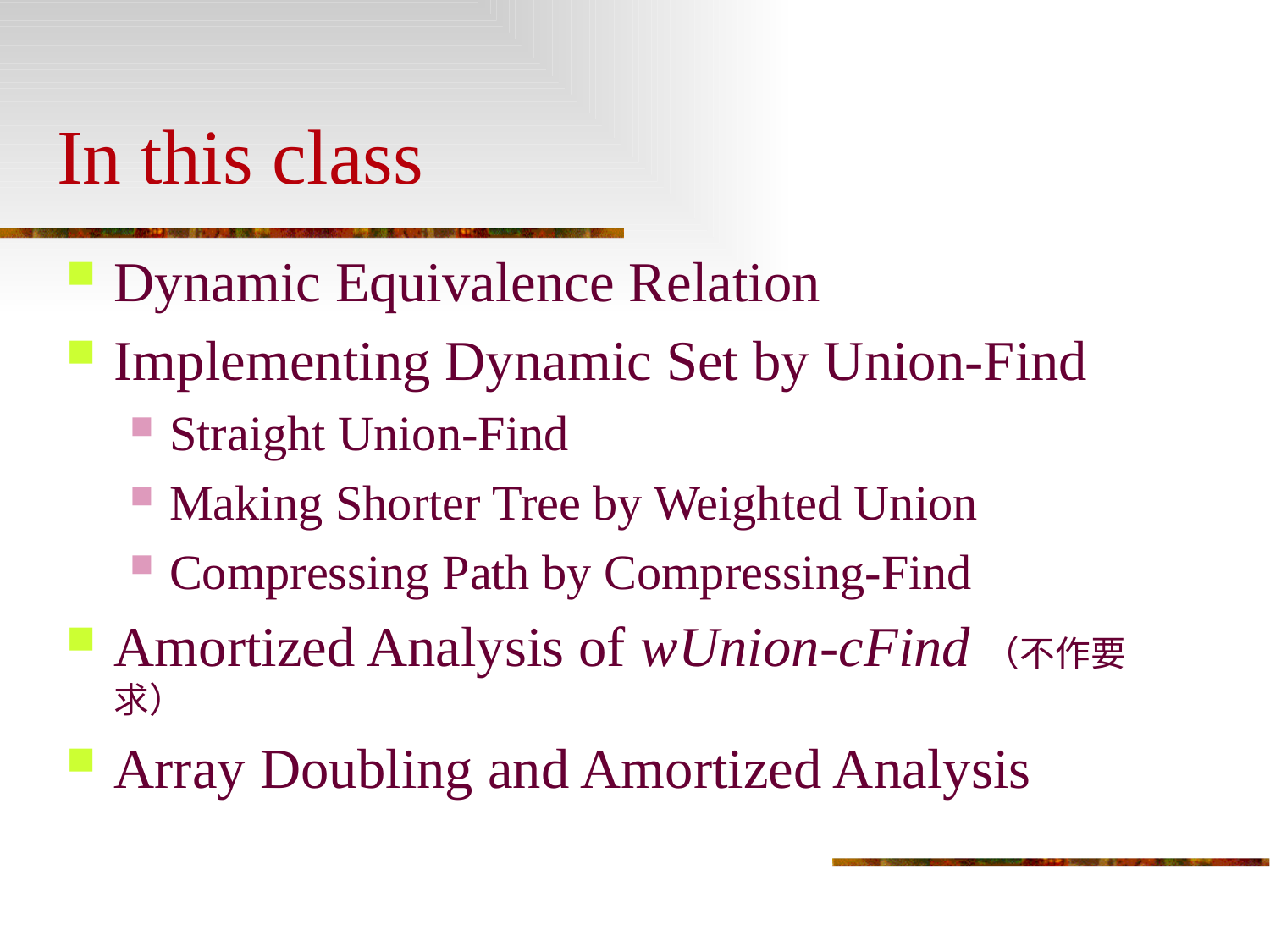

# In this class
Dynamic Equivalence Relation
Implementing Dynamic Set by Union-Find
Straight Union-Find
Making Shorter Tree by Weighted Union
Compressing Path by Compressing-Find
Amortized Analysis of wUnion-cFind（不作要求）
Array Doubling and Amortized Analysis